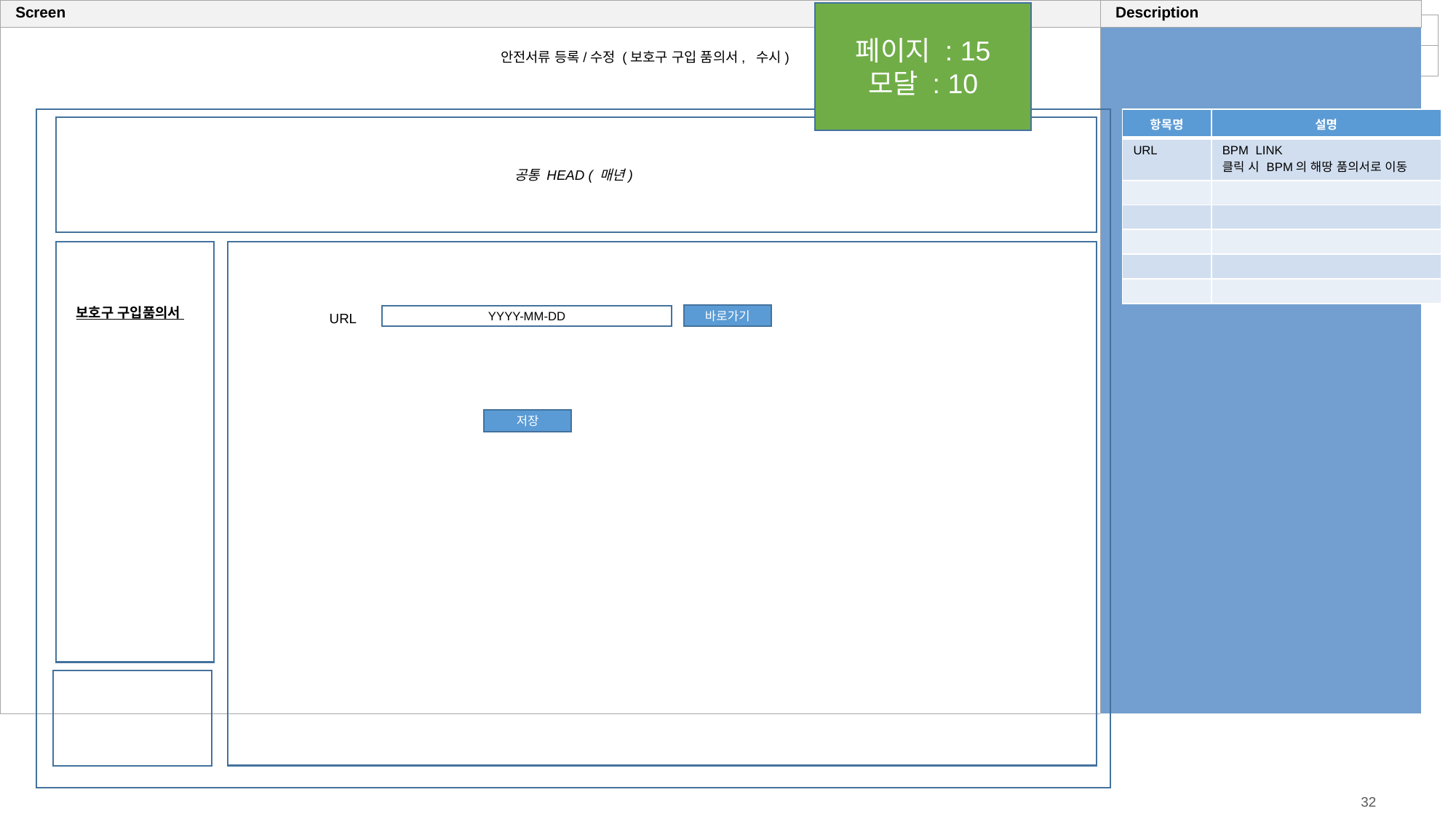

페이지 : 15
모달 : 10
안전서류 등록/수정 (보호구 구입 품의서,  수시)

| 항목명 | 설명 |
| --- | --- |
| URL | BPM LINK 클릭 시 BPM의 해땅 품의서로 이동 |
|  |  |
|  |  |
|  |  |
|  |  |
|  |  |

공통 HEAD ( 매년)

보호구 구입품의서

바로가기
YYYY-MM-DD
URL
저장